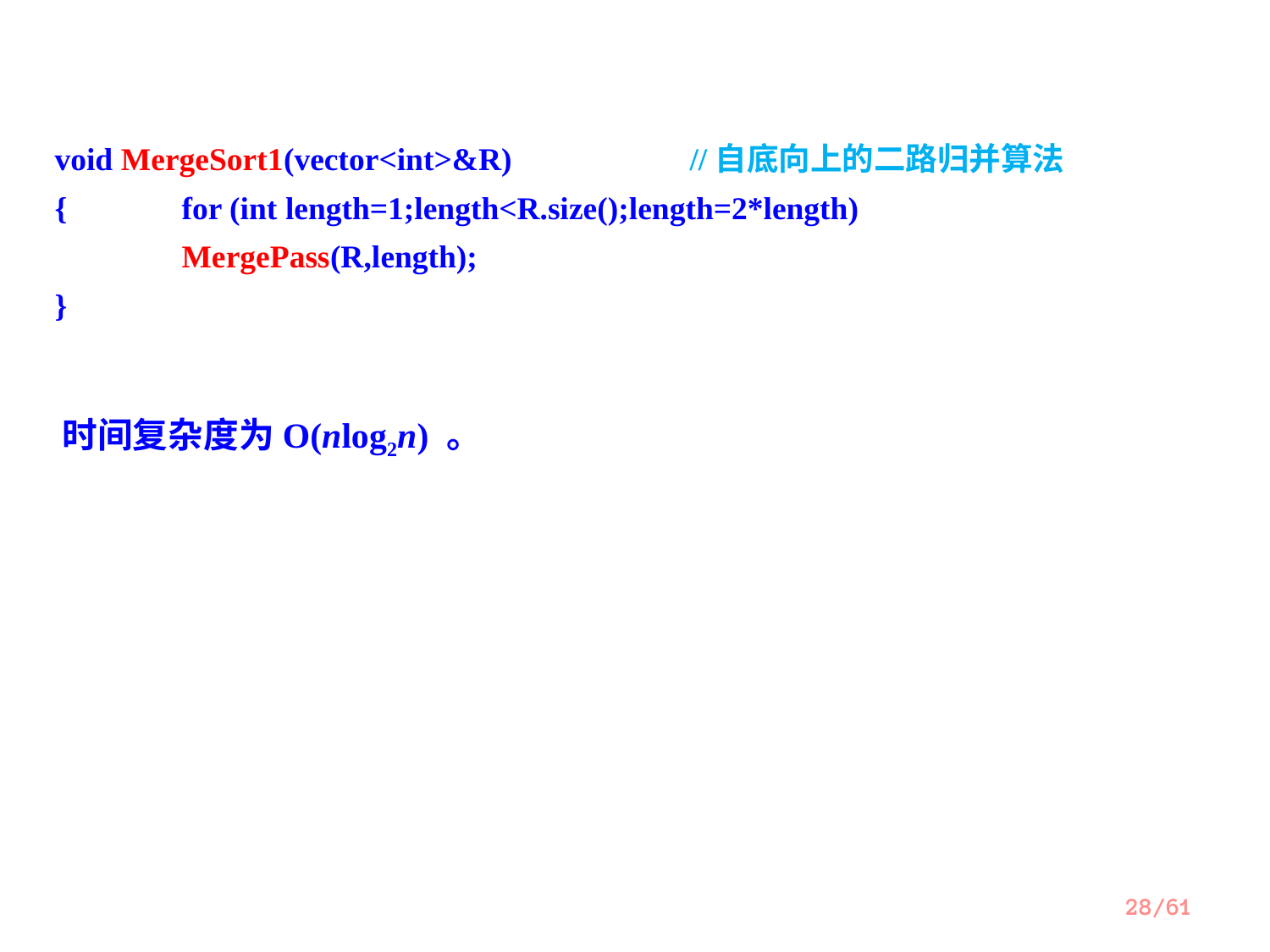

void MergeSort1(vector<int>&R)		//自底向上的二路归并算法
{   	for (int length=1;length<R.size();length=2*length)
         	MergePass(R,length);
}
时间复杂度为O(nlog2n) 。
28/61